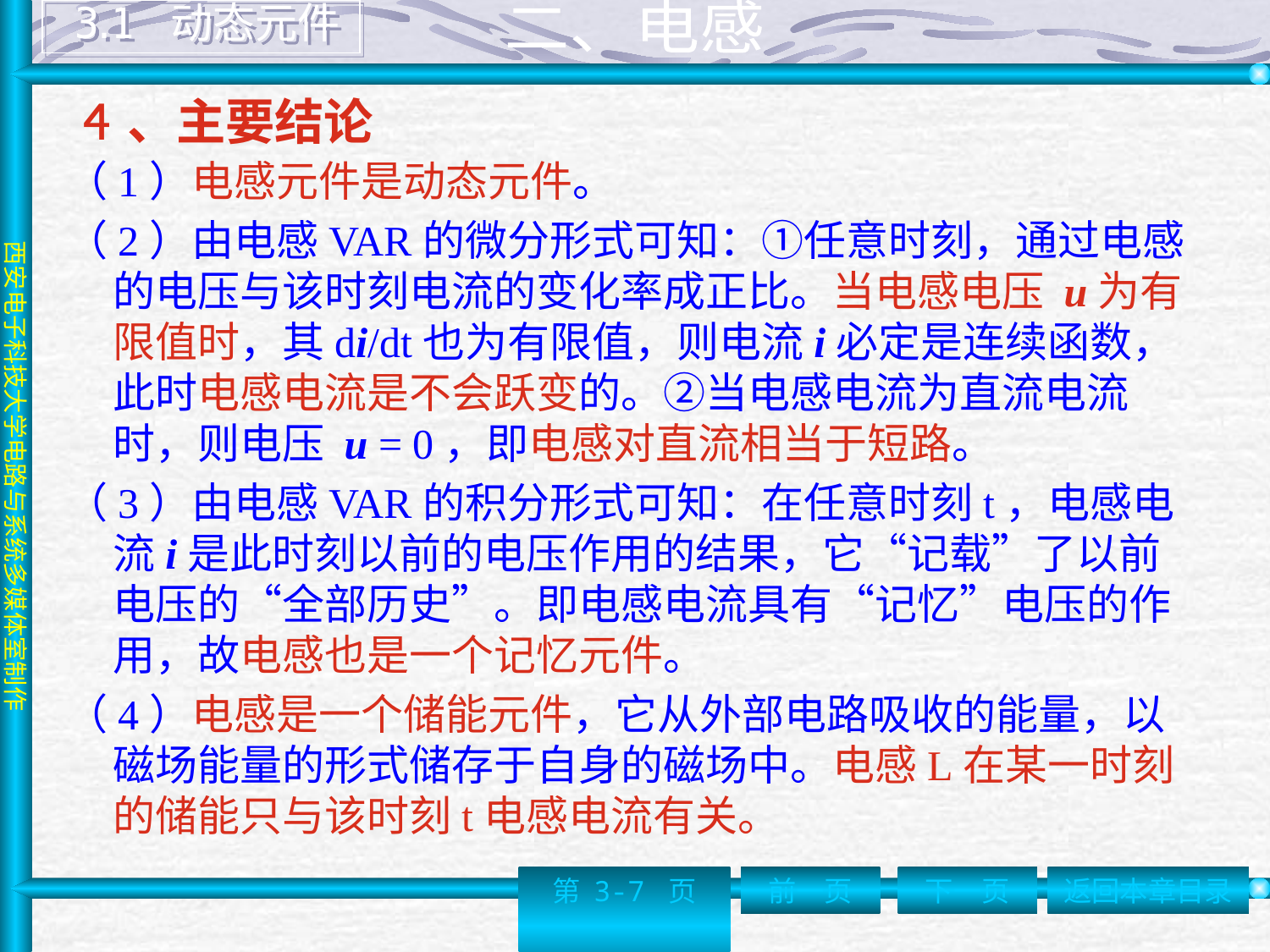

3.1  动态元件
 二、电感
# 4、主要结论
（1）电感元件是动态元件。
（2）由电感VAR的微分形式可知：①任意时刻，通过电感的电压与该时刻电流的变化率成正比。当电感电压 u为有限值时，其di/dt也为有限值，则电流i必定是连续函数，此时电感电流是不会跃变的。②当电感电流为直流电流时，则电压 u = 0，即电感对直流相当于短路。
（3）由电感VAR的积分形式可知：在任意时刻t，电感电流i是此时刻以前的电压作用的结果，它“记载”了以前电压的“全部历史”。即电感电流具有“记忆”电压的作用，故电感也是一个记忆元件。
（4）电感是一个储能元件，它从外部电路吸收的能量，以磁场能量的形式储存于自身的磁场中。电感L在某一时刻的储能只与该时刻t电感电流有关。

第 3-7 页
前一页
下一页
返回本章目录